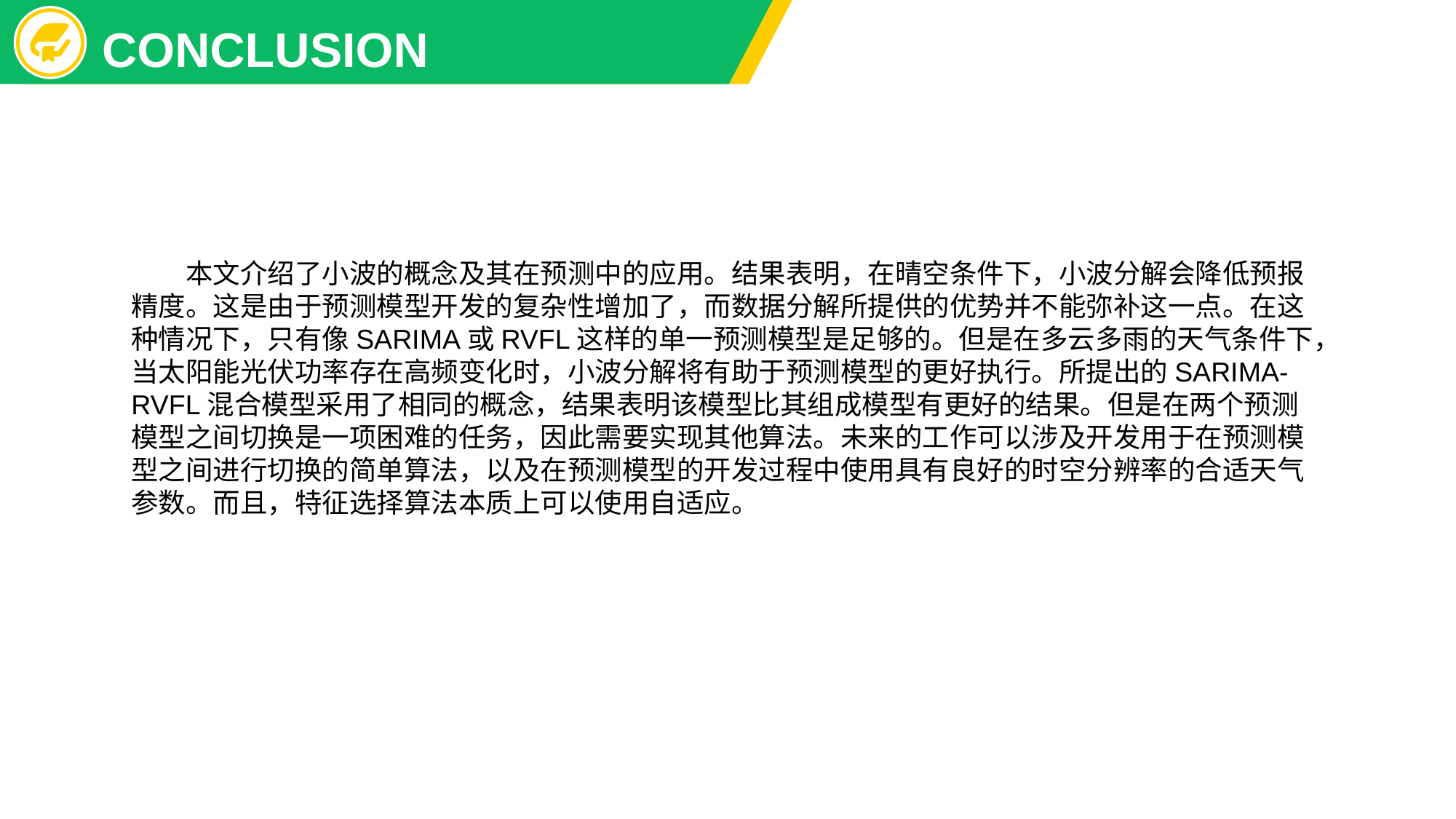

CONCLUSION

本文介绍了小波的概念及其在预测中的应用。结果表明，在晴空条件下，小波分解会降低预报精度。这是由于预测模型开发的复杂性增加了，而数据分解所提供的优势并不能弥补这一点。在这种情况下，只有像SARIMA或RVFL这样的单一预测模型是足够的。但是在多云多雨的天气条件下，当太阳能光伏功率存在高频变化时，小波分解将有助于预测模型的更好执行。所提出的SARIMA-RVFL混合模型采用了相同的概念，结果表明该模型比其组成模型有更好的结果。但是在两个预测模型之间切换是一项困难的任务，因此需要实现其他算法。未来的工作可以涉及开发用于在预测模型之间进行切换的简单算法，以及在预测模型的开发过程中使用具有良好的时空分辨率的合适天气参数。而且，特征选择算法本质上可以使用自适应。